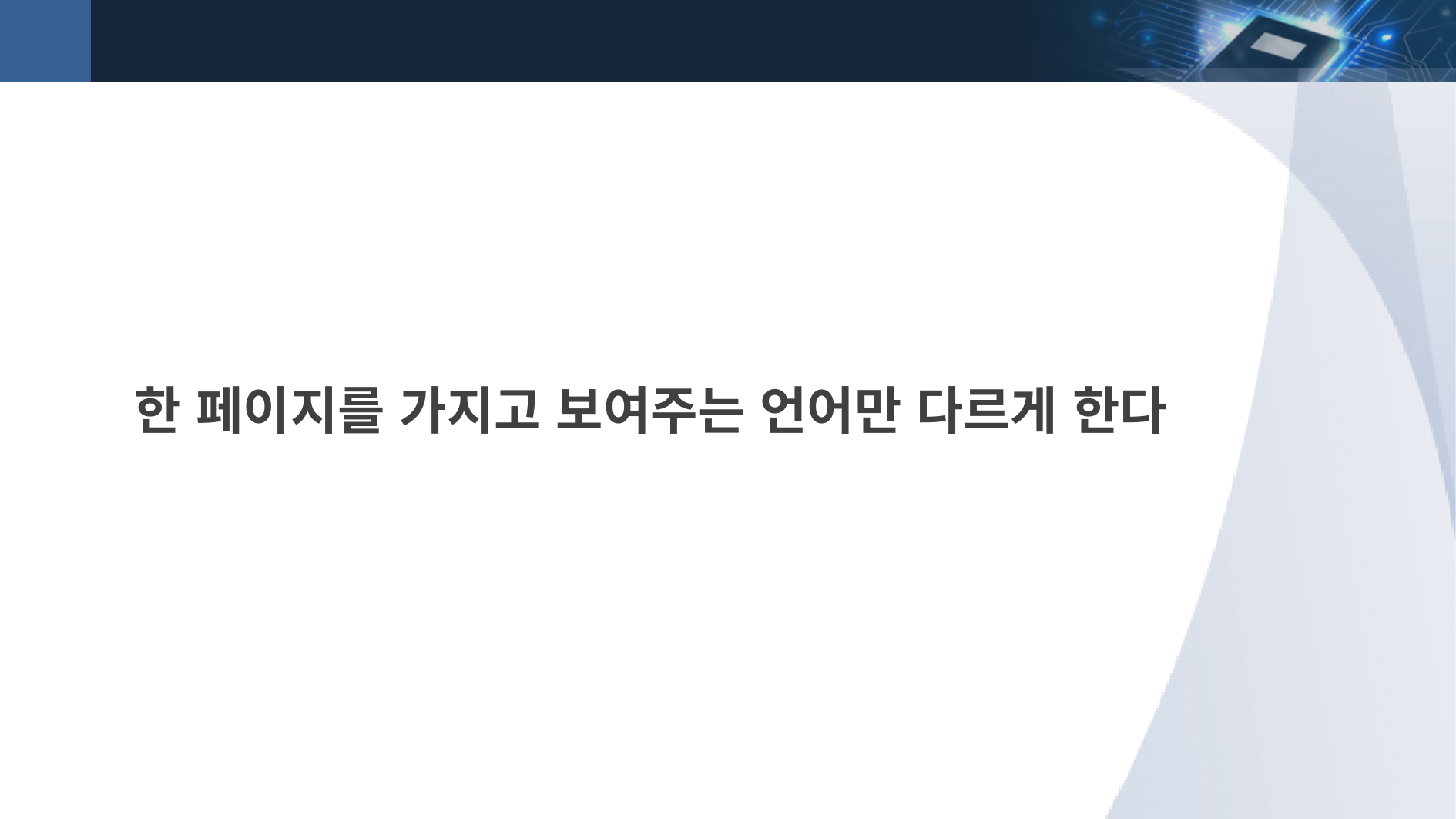

한 페이지를 가지고 보여주는 언어만 다르게 한다